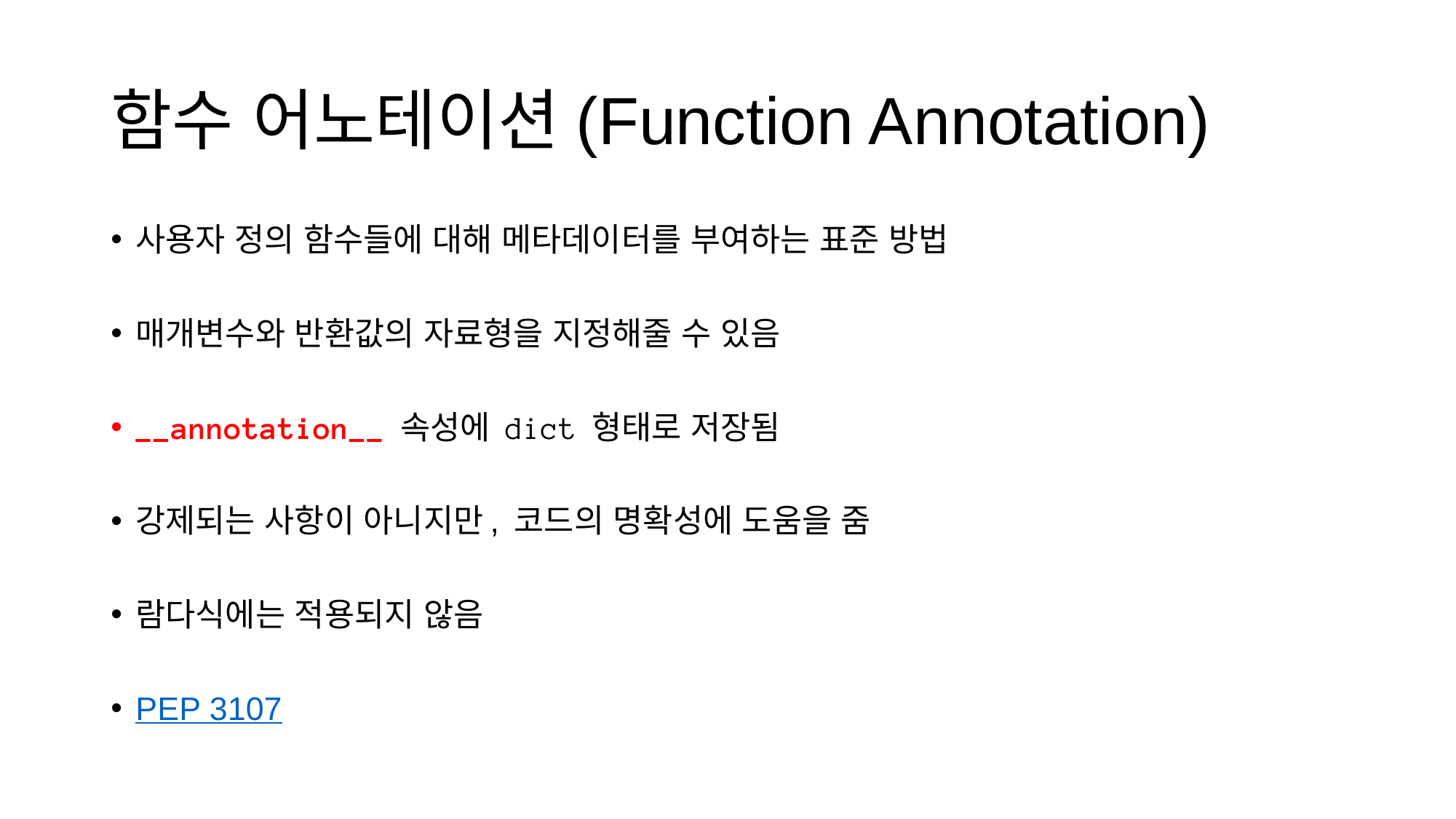

# 함수 어노테이션(Function Annotation)
사용자 정의 함수들에 대해 메타데이터를 부여하는 표준 방법

매개변수와 반환값의 자료형을 지정해줄 수 있음

__annotation__ 속성에 dict 형태로 저장됨

강제되는 사항이 아니지만, 코드의 명확성에 도움을 줌

람다식에는 적용되지 않음

PEP 3107